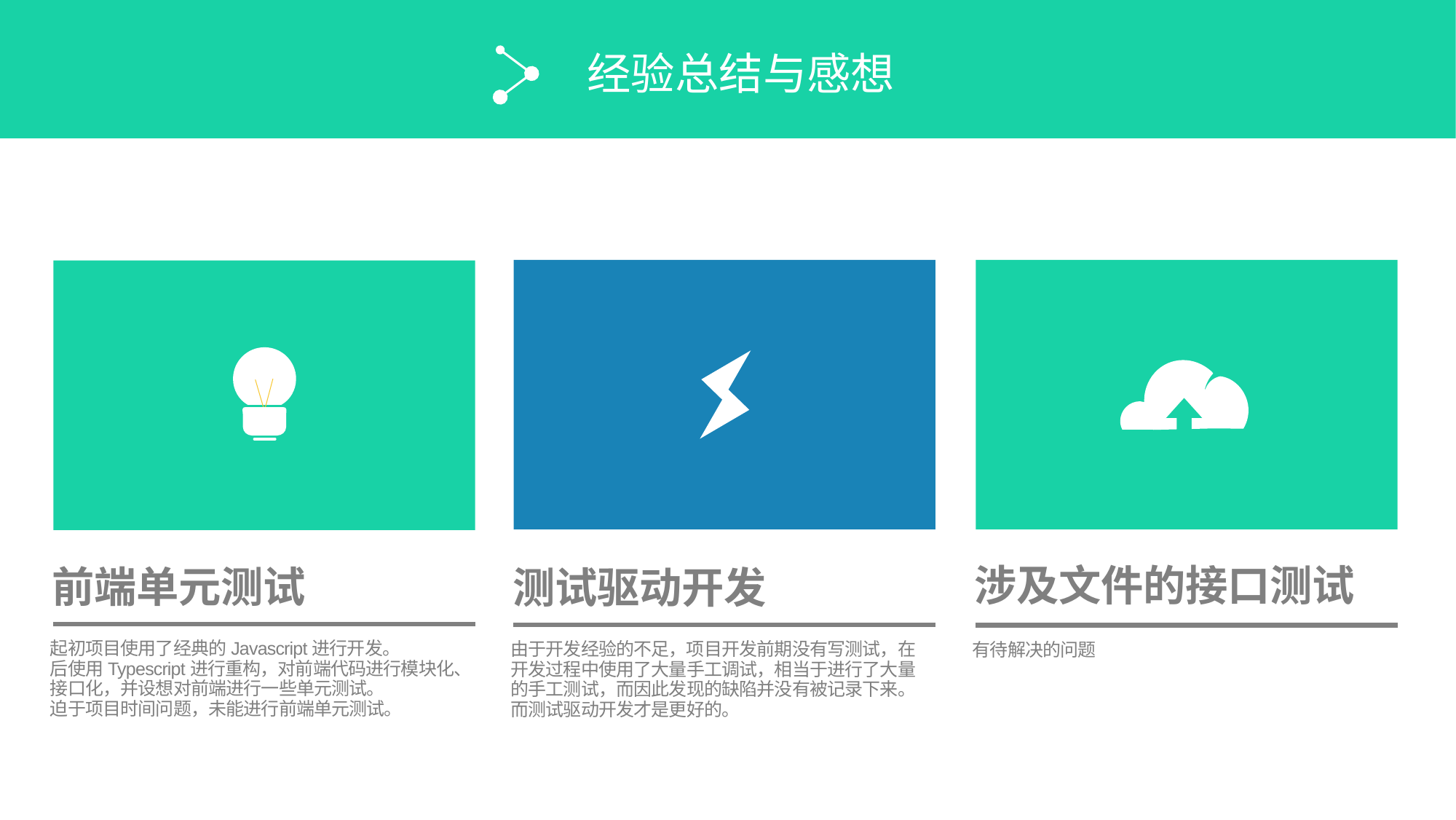

经验总结与感想

涉及文件的接口测试
前端单元测试
测试驱动开发
起初项目使用了经典的Javascript进行开发。
后使用Typescript进行重构，对前端代码进行模块化、接口化，并设想对前端进行一些单元测试。
迫于项目时间问题，未能进行前端单元测试。
由于开发经验的不足，项目开发前期没有写测试，在开发过程中使用了大量手工调试，相当于进行了大量的手工测试，而因此发现的缺陷并没有被记录下来。
而测试驱动开发才是更好的。
有待解决的问题